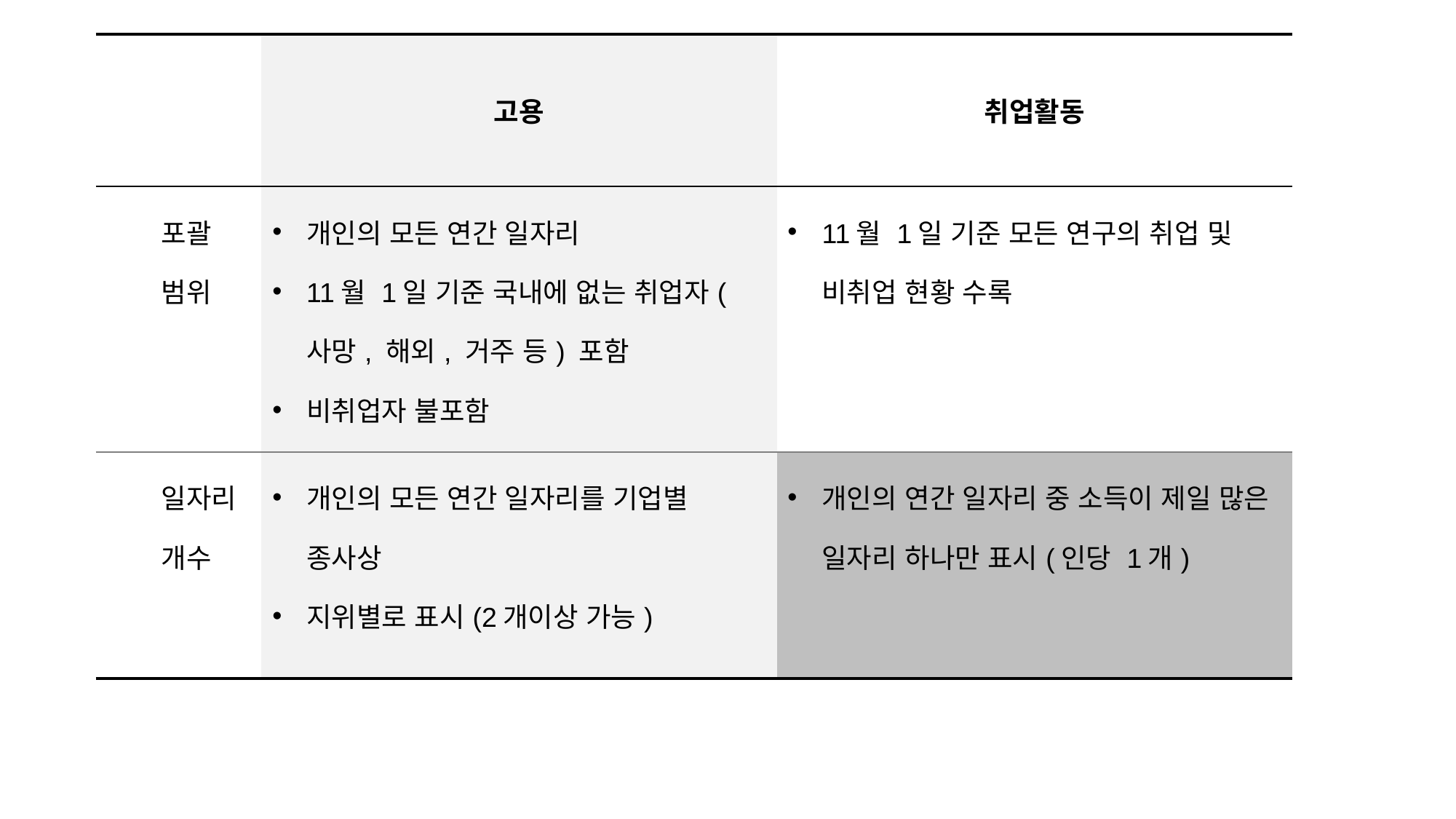

|  | 고용 | 취업활동 |
| --- | --- | --- |
| 포괄 범위 | 개인의 모든 연간 일자리 11월 1일 기준 국내에 없는 취업자(사망, 해외, 거주 등) 포함 비취업자 불포함 | 11월 1일 기준 모든 연구의 취업 및 비취업 현황 수록 |
| 일자리 개수 | 개인의 모든 연간 일자리를 기업별 종사상 지위별로 표시(2개이상 가능) | 개인의 연간 일자리 중 소득이 제일 많은 일자리 하나만 표시(인당 1개) |